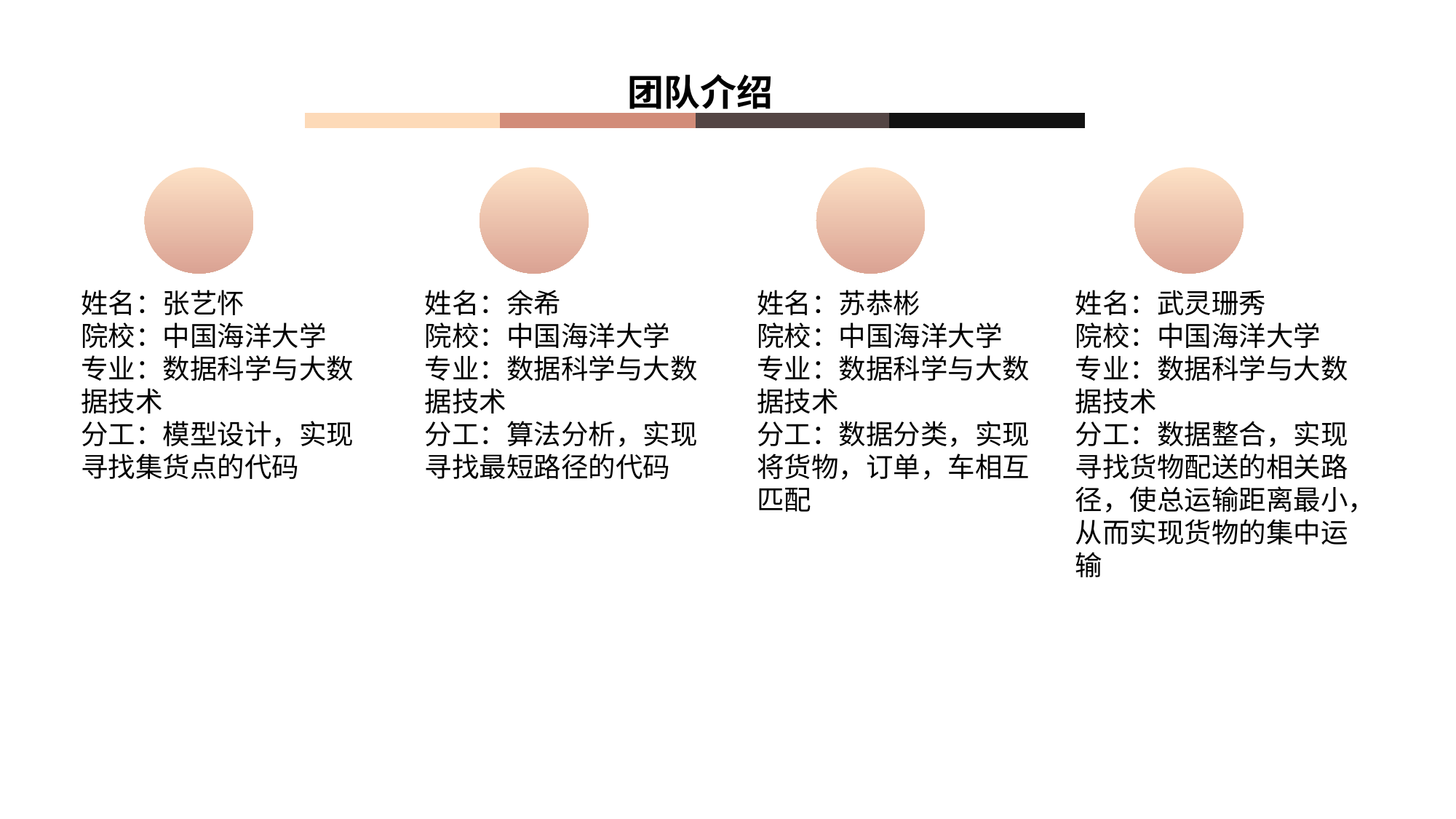

团队介绍

姓名：张艺怀
院校：中国海洋大学
专业：数据科学与大数据技术
分工：模型设计，实现寻找集货点的代码
姓名：余希
院校：中国海洋大学
专业：数据科学与大数据技术
分工：算法分析，实现寻找最短路径的代码
姓名：苏恭彬
院校：中国海洋大学
专业：数据科学与大数据技术
分工：数据分类，实现将货物，订单，车相互匹配
姓名：武灵珊秀
院校：中国海洋大学
专业：数据科学与大数据技术
分工：数据整合，实现寻找货物配送的相关路径，使总运输距离最小，从而实现货物的集中运输